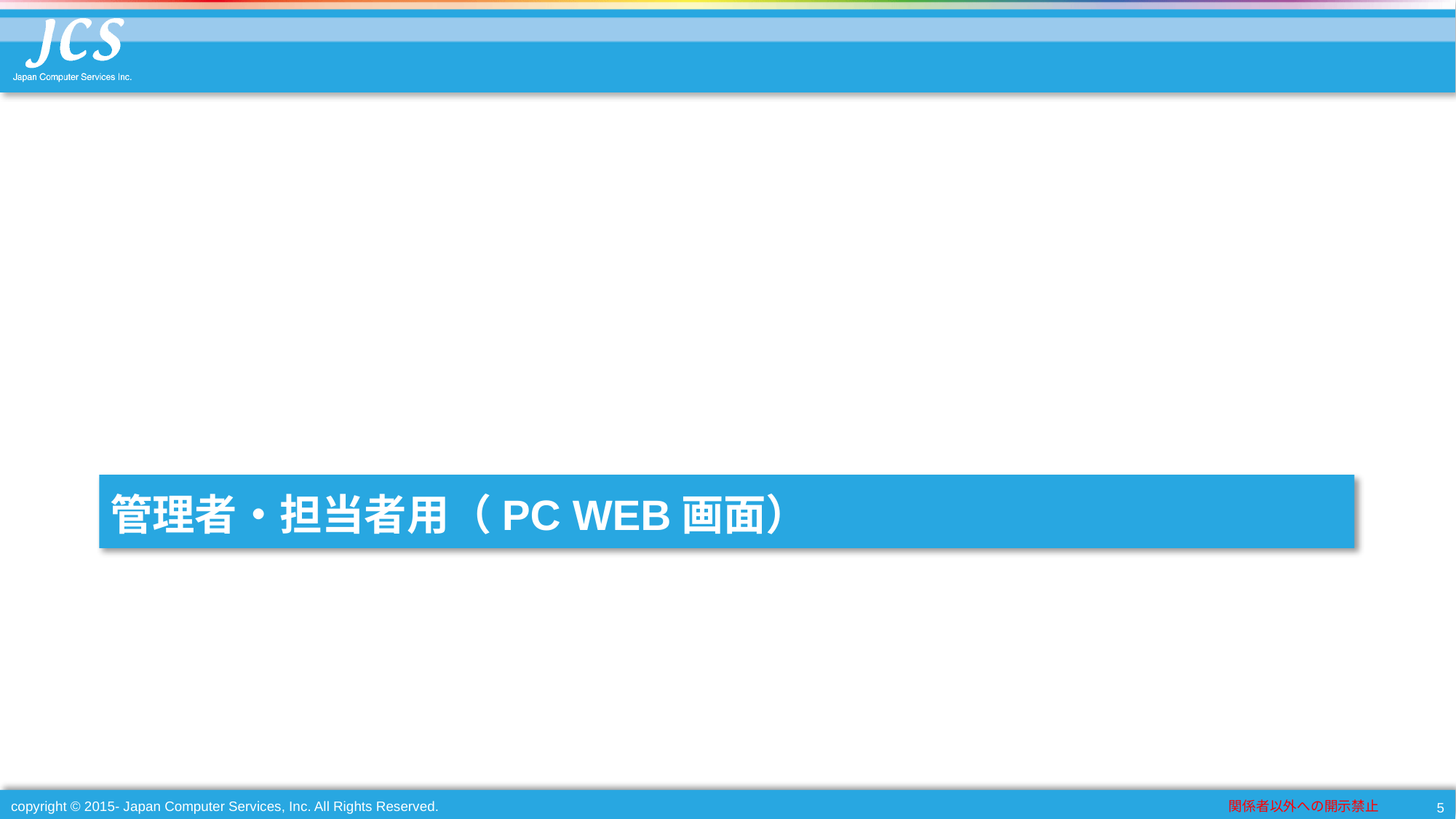

# 管理者・担当者用（PC WEB画面）

5
copyright © 2015- Japan Computer Services, Inc. All Rights Reserved.